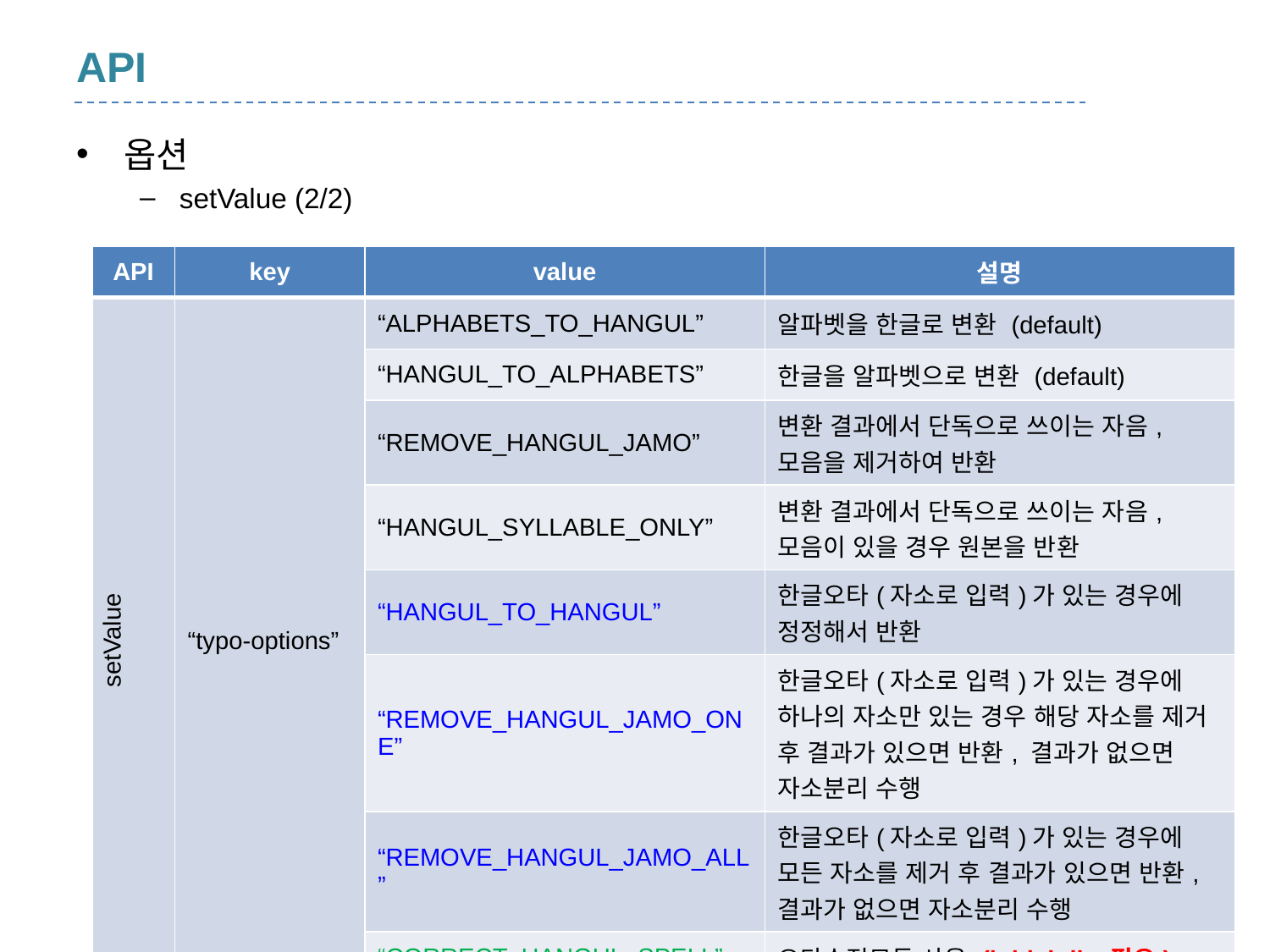

# API
옵션
setValue (2/2)
| API | key | value | 설명 |
| --- | --- | --- | --- |
| setValue | “typo-options” | “ALPHABETS\_TO\_HANGUL” | 알파벳을 한글로 변환 (default) |
|  |  | “HANGUL\_TO\_ALPHABETS” | 한글을 알파벳으로 변환 (default) |
|  |  | “REMOVE\_HANGUL\_JAMO” | 변환 결과에서 단독으로 쓰이는 자음, 모음을 제거하여 반환 |
|  |  | “HANGUL\_SYLLABLE\_ONLY” | 변환 결과에서 단독으로 쓰이는 자음, 모음이 있을 경우 원본을 반환 |
|  |  | “HANGUL\_TO\_HANGUL” | 한글오타(자소로 입력)가 있는 경우에 정정해서 반환 |
|  |  | “REMOVE\_HANGUL\_JAMO\_ONE” | 한글오타(자소로 입력)가 있는 경우에 하나의 자소만 있는 경우 해당 자소를 제거 후 결과가 있으면 반환, 결과가 없으면 자소분리 수행 |
|  |  | “REMOVE\_HANGUL\_JAMO\_ALL” | 한글오타(자소로 입력)가 있는 경우에 모든 자소를 제거 후 결과가 있으면 반환, 결과가 없으면 자소분리 수행 |
|  |  | “CORRECT\_HANGUL\_SPELL” | 오타수정모듈 사용 (initial.dic 필요) |